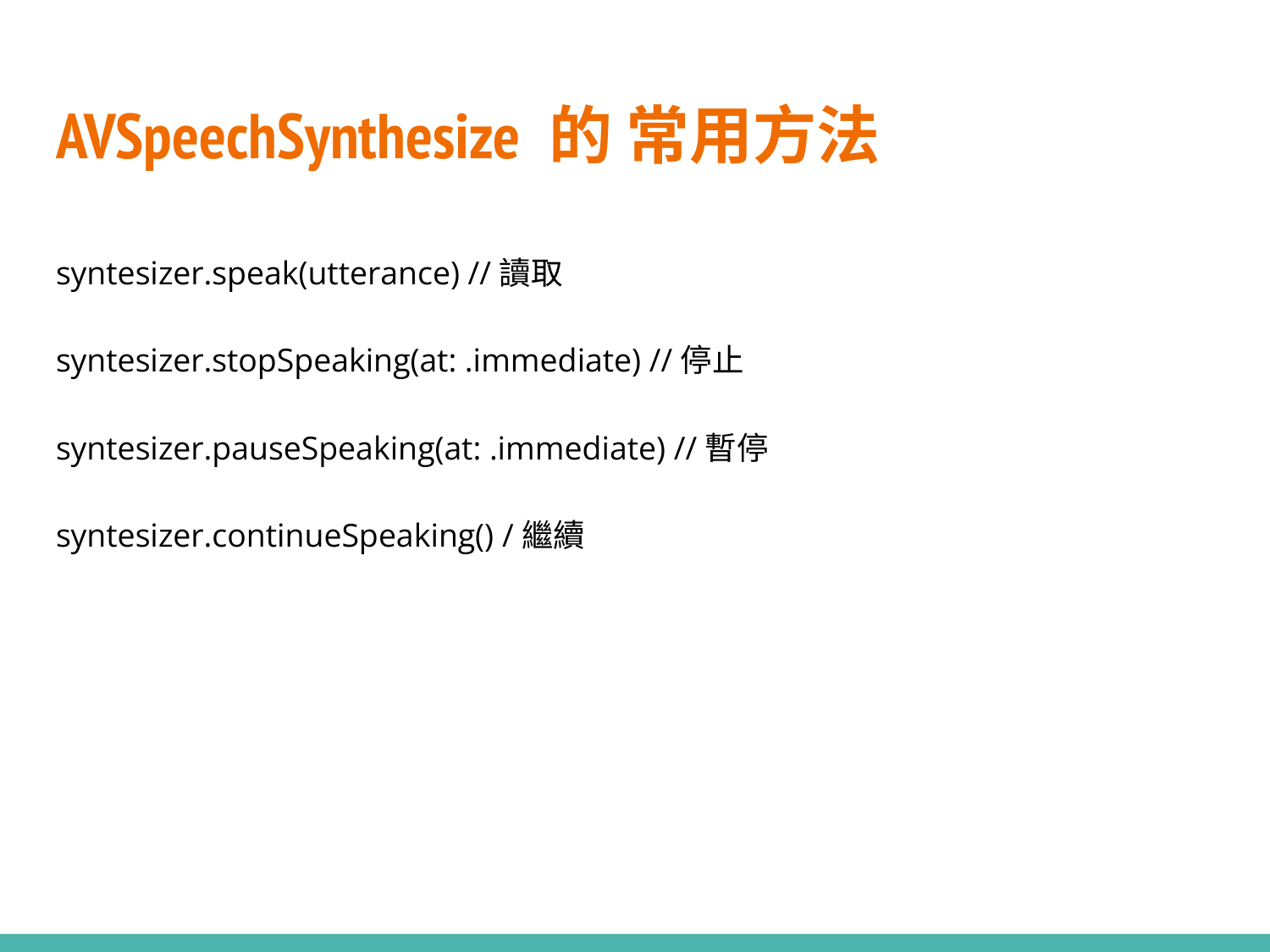

# AVSpeechSynthesize 的 常用方法
syntesizer.speak(utterance) //讀取

syntesizer.stopSpeaking(at: .immediate) //停止

syntesizer.pauseSpeaking(at: .immediate) //暫停

syntesizer.continueSpeaking() /繼續